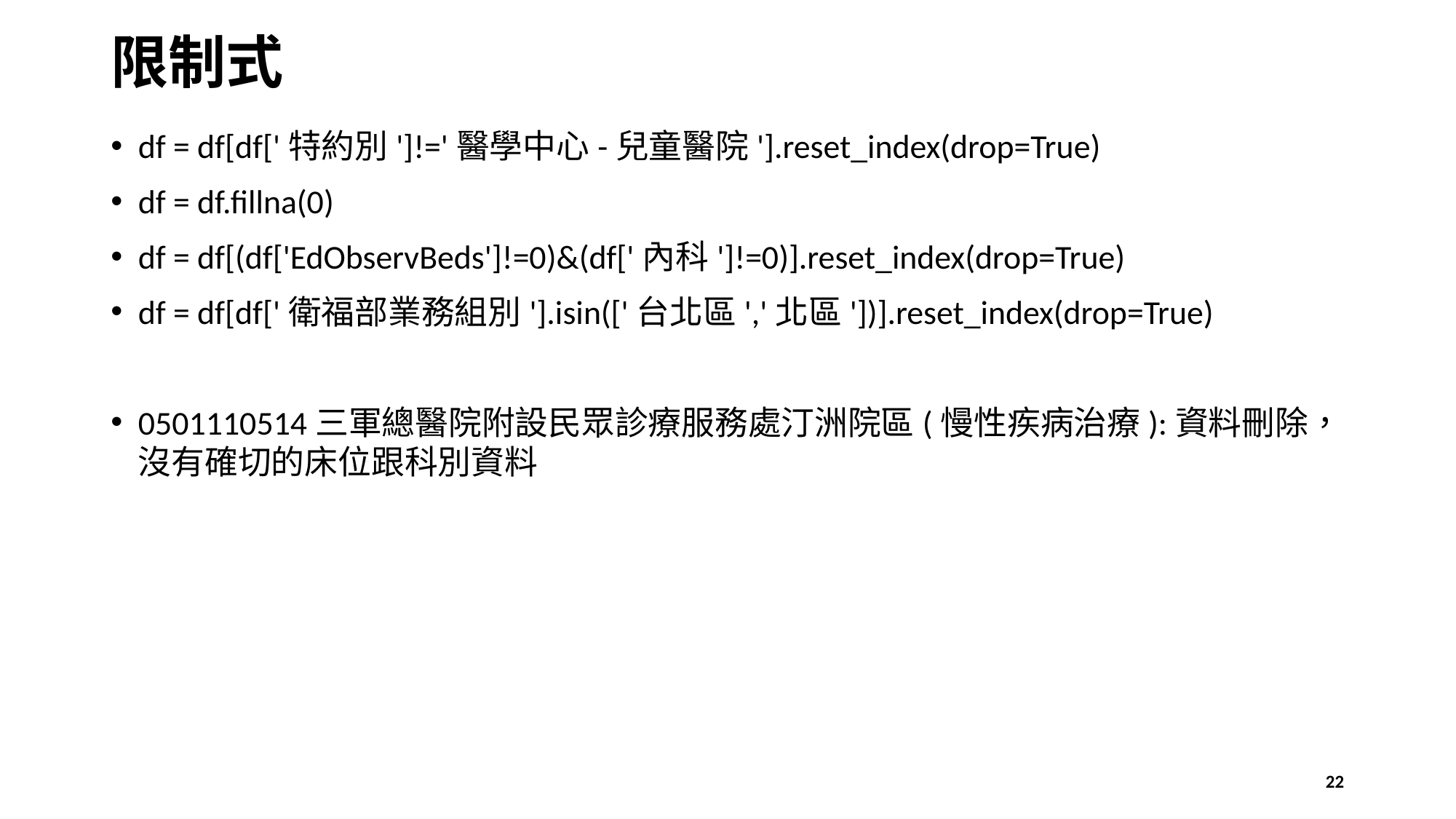

# 限制式
df = df[df['特約別']!='醫學中心-兒童醫院'].reset_index(drop=True)
df = df.fillna(0)
df = df[(df['EdObservBeds']!=0)&(df['內科']!=0)].reset_index(drop=True)
df = df[df['衛福部業務組別'].isin(['台北區','北區'])].reset_index(drop=True)

0501110514三軍總醫院附設民眾診療服務處汀洲院區(慢性疾病治療):資料刪除，沒有確切的床位跟科別資料
22